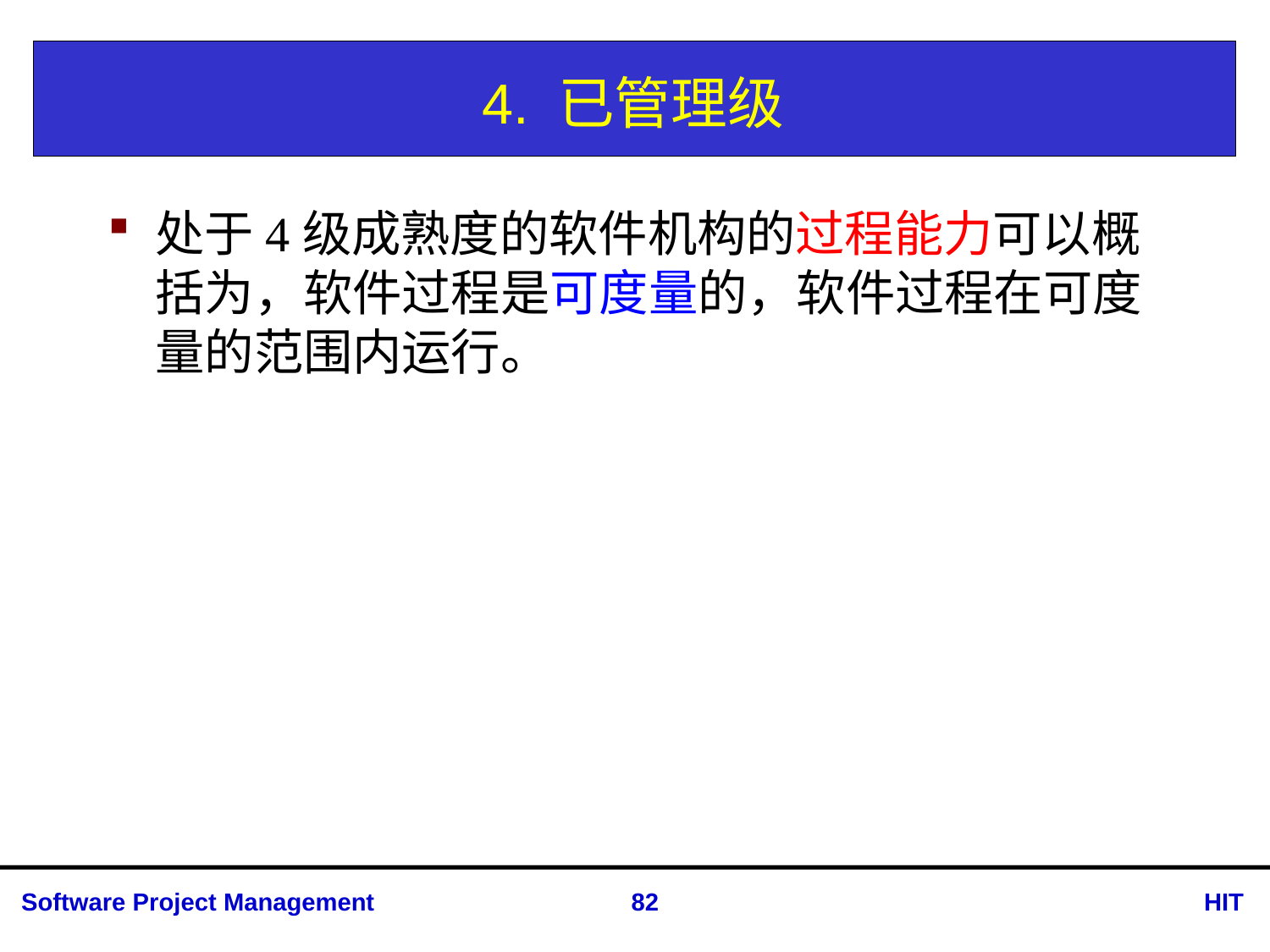

# 4. 已管理级
处于4级成熟度的软件机构的过程能力可以概括为，软件过程是可度量的，软件过程在可度量的范围内运行。